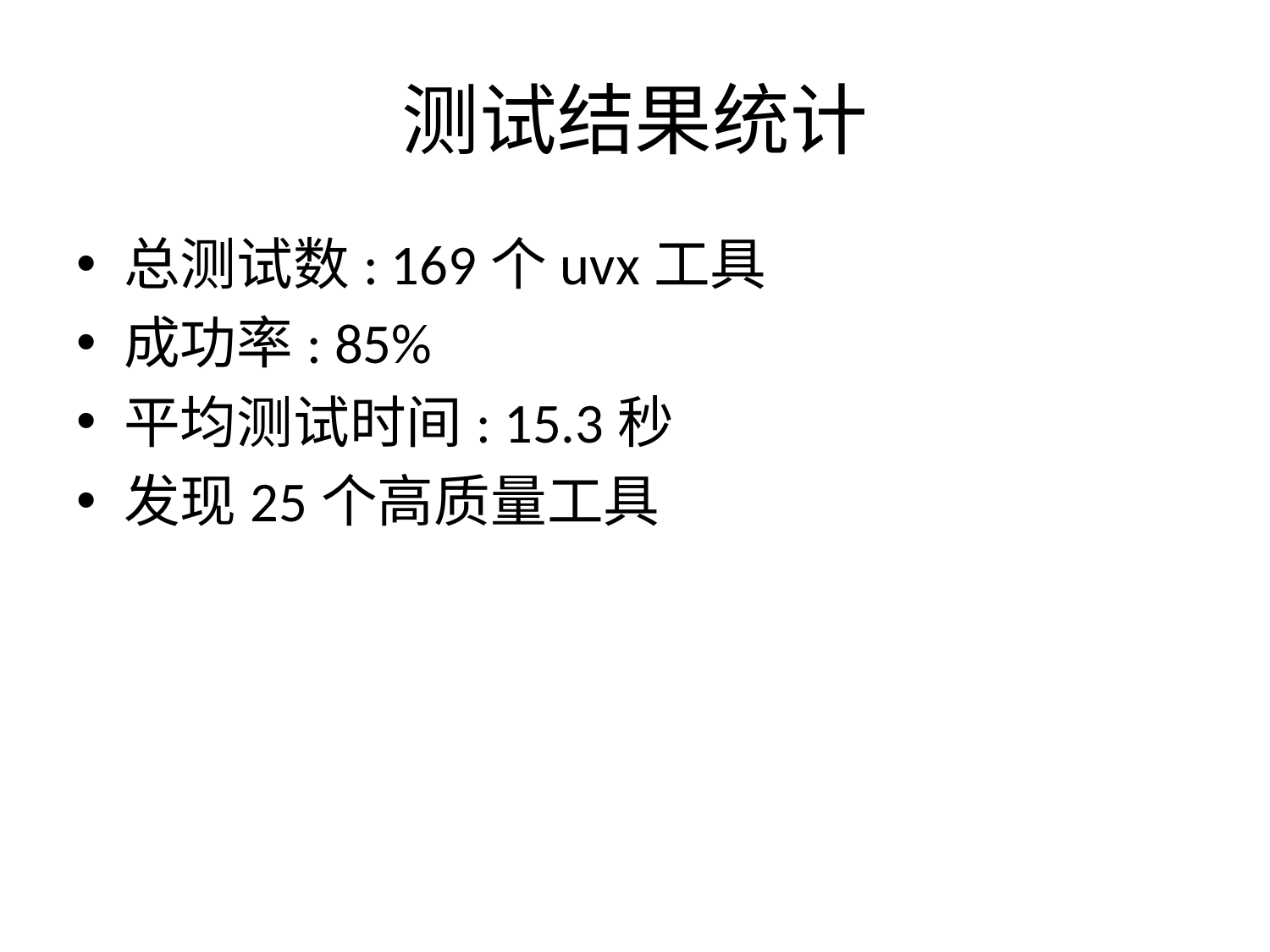

# 测试结果统计
总测试数: 169个uvx工具
成功率: 85%
平均测试时间: 15.3秒
发现25个高质量工具